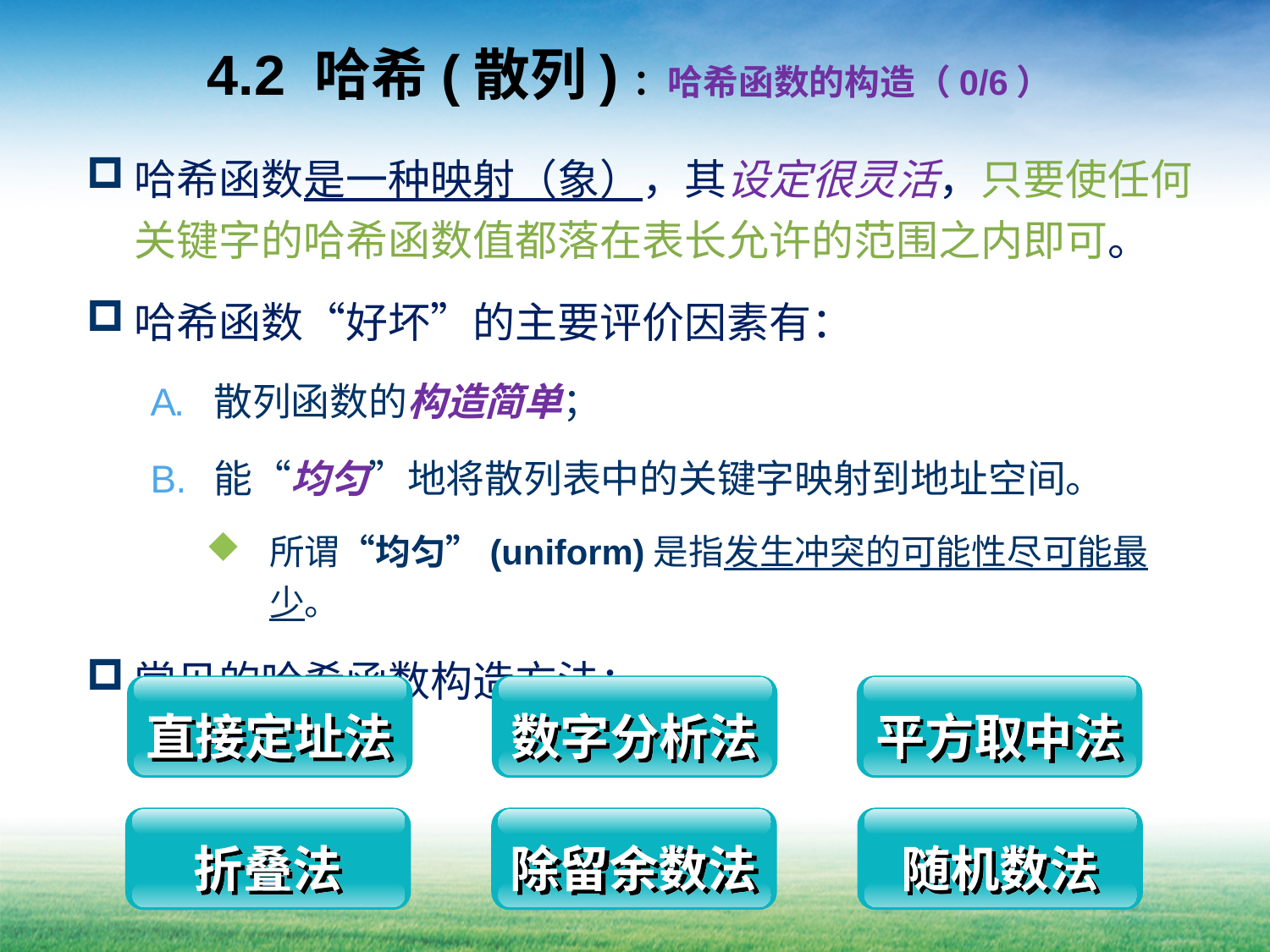

# 4.2 哈希(散列)：哈希函数的构造（0/6）
哈希函数是一种映射（象），其设定很灵活，只要使任何关键字的哈希函数值都落在表长允许的范围之内即可。
哈希函数“好坏”的主要评价因素有：
散列函数的构造简单；
能“均匀”地将散列表中的关键字映射到地址空间。
所谓“均匀”(uniform)是指发生冲突的可能性尽可能最少。
常见的哈希函数构造方法：

直接定址法

数字分析法

平方取中法

折叠法

除留余数法

随机数法